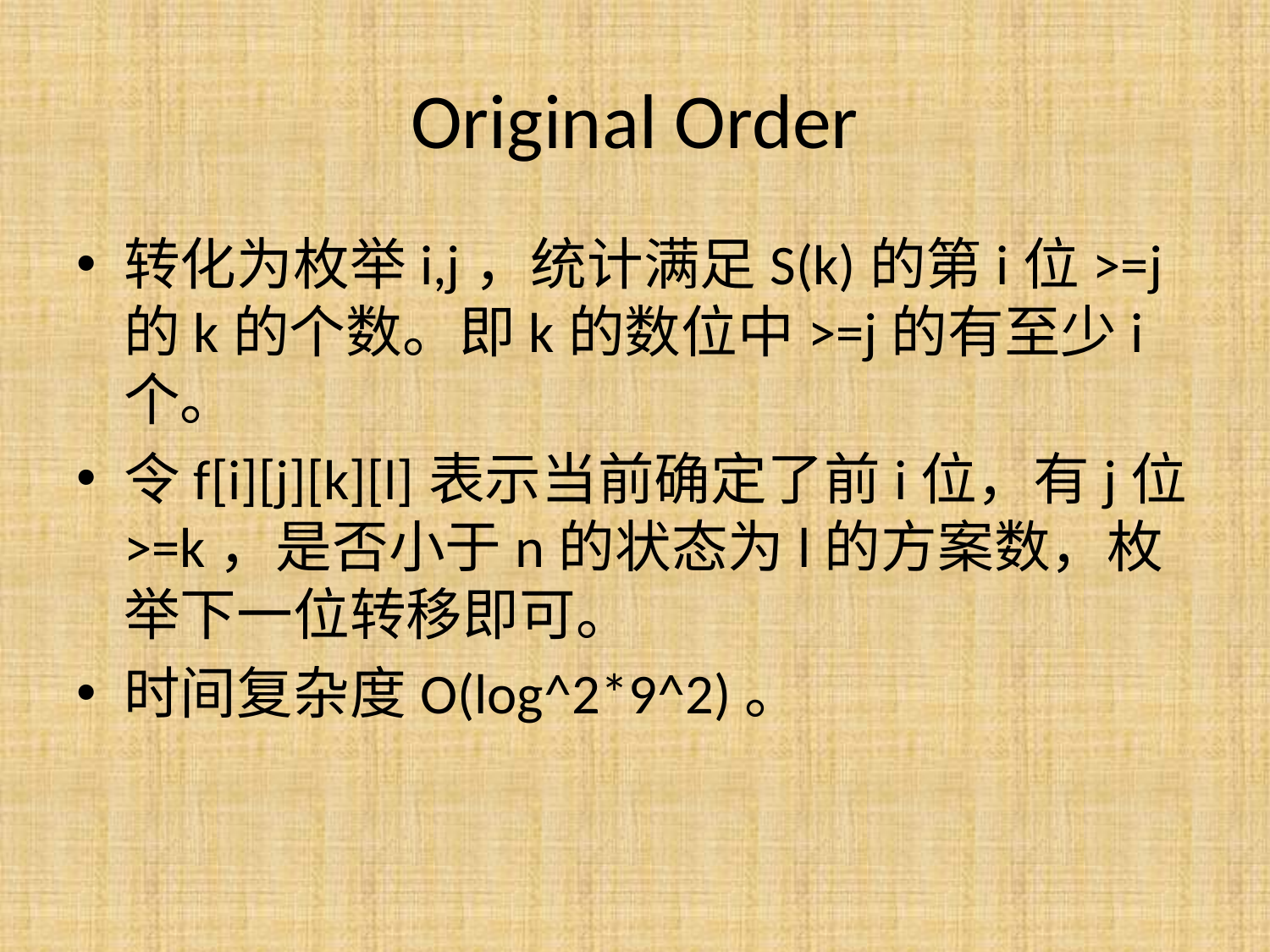

# Original Order
转化为枚举i,j，统计满足S(k)的第i位>=j的k的个数。即k的数位中>=j的有至少i个。
令f[i][j][k][l]表示当前确定了前i位，有j位>=k，是否小于n的状态为l的方案数，枚举下一位转移即可。
时间复杂度O(log^2*9^2)。